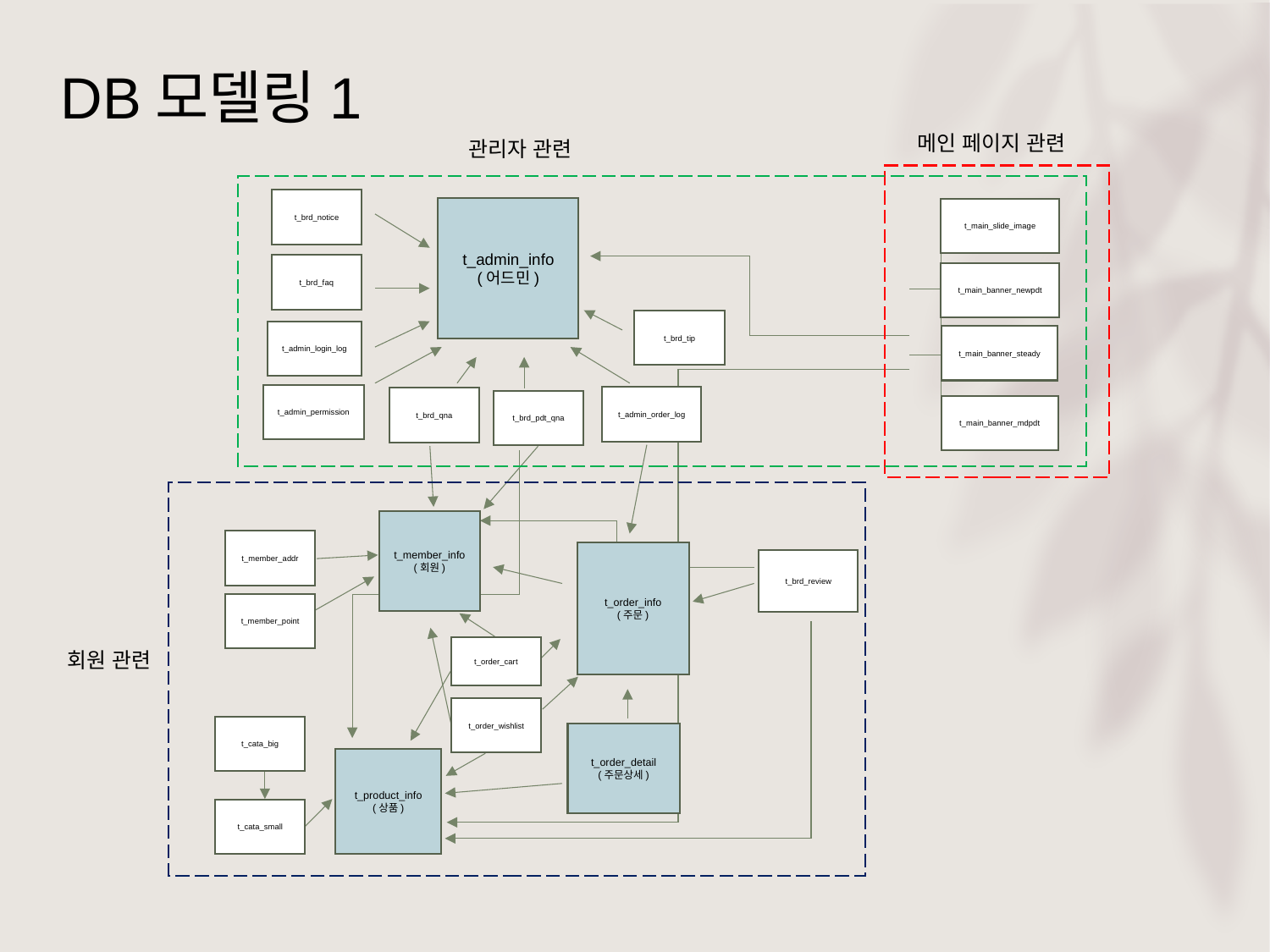

DB모델링1
메인 페이지 관련
관리자 관련

t_brd_notice
t_admin_info
(어드민)
t_main_slide_image
t_brd_faq
t_main_banner_newpdt
t_brd_tip
t_admin_login_log
t_main_banner_steady
t_admin_permission
t_admin_order_log
t_brd_qna
t_brd_pdt_qna
t_main_banner_mdpdt

t_member_info
(회원)
t_member_addr
t_order_info
(주문)
t_brd_review
t_member_point
t_order_cart
회원 관련
t_order_wishlist
t_cata_big
t_order_detail
(주문상세)
t_product_info
(상품)
t_cata_small